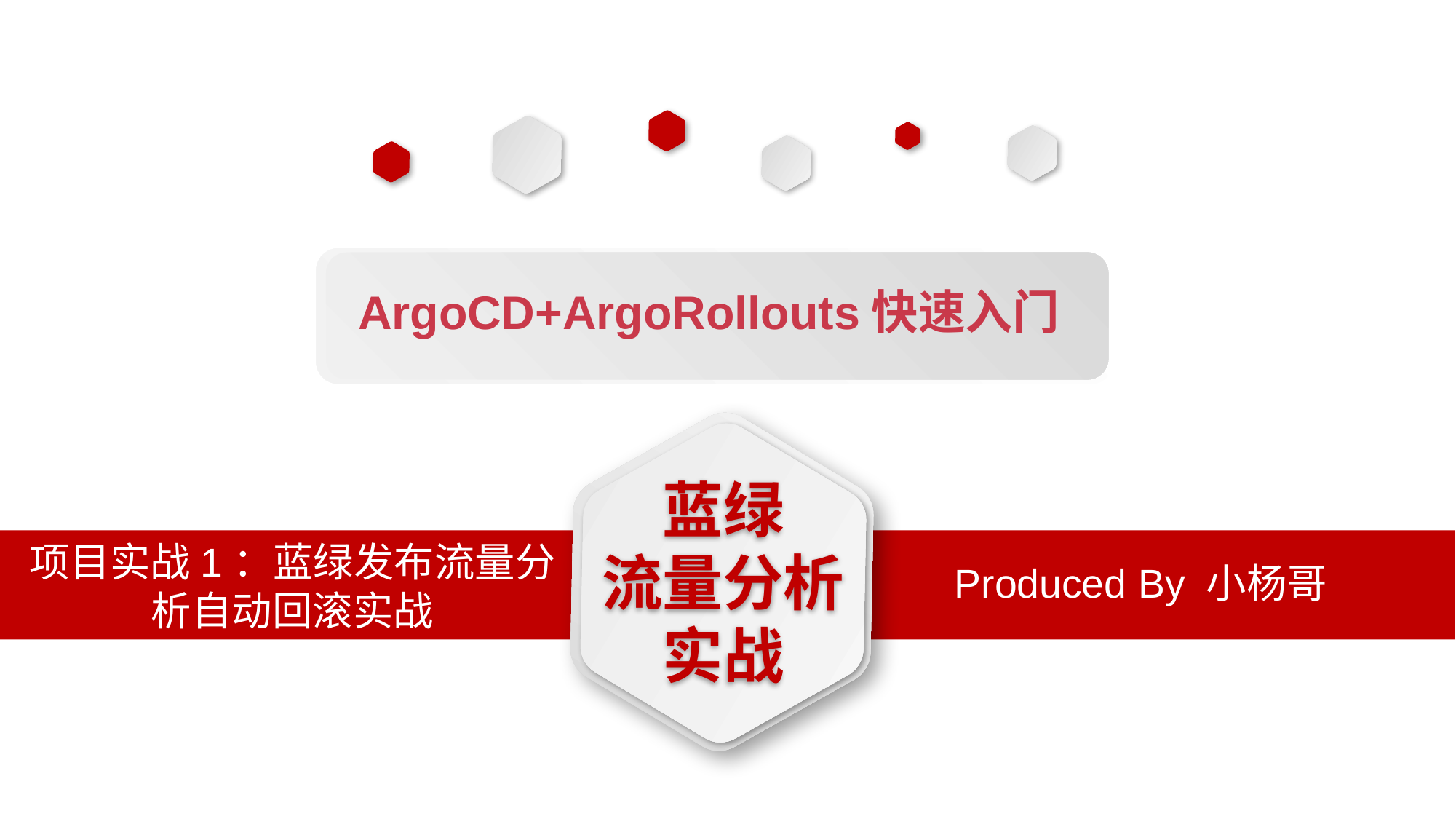

ArgoCD+ArgoRollouts快速入门

项目实战1：蓝绿发布流量分析自动回滚实战
蓝绿
流量分析实战
Produced By 小杨哥